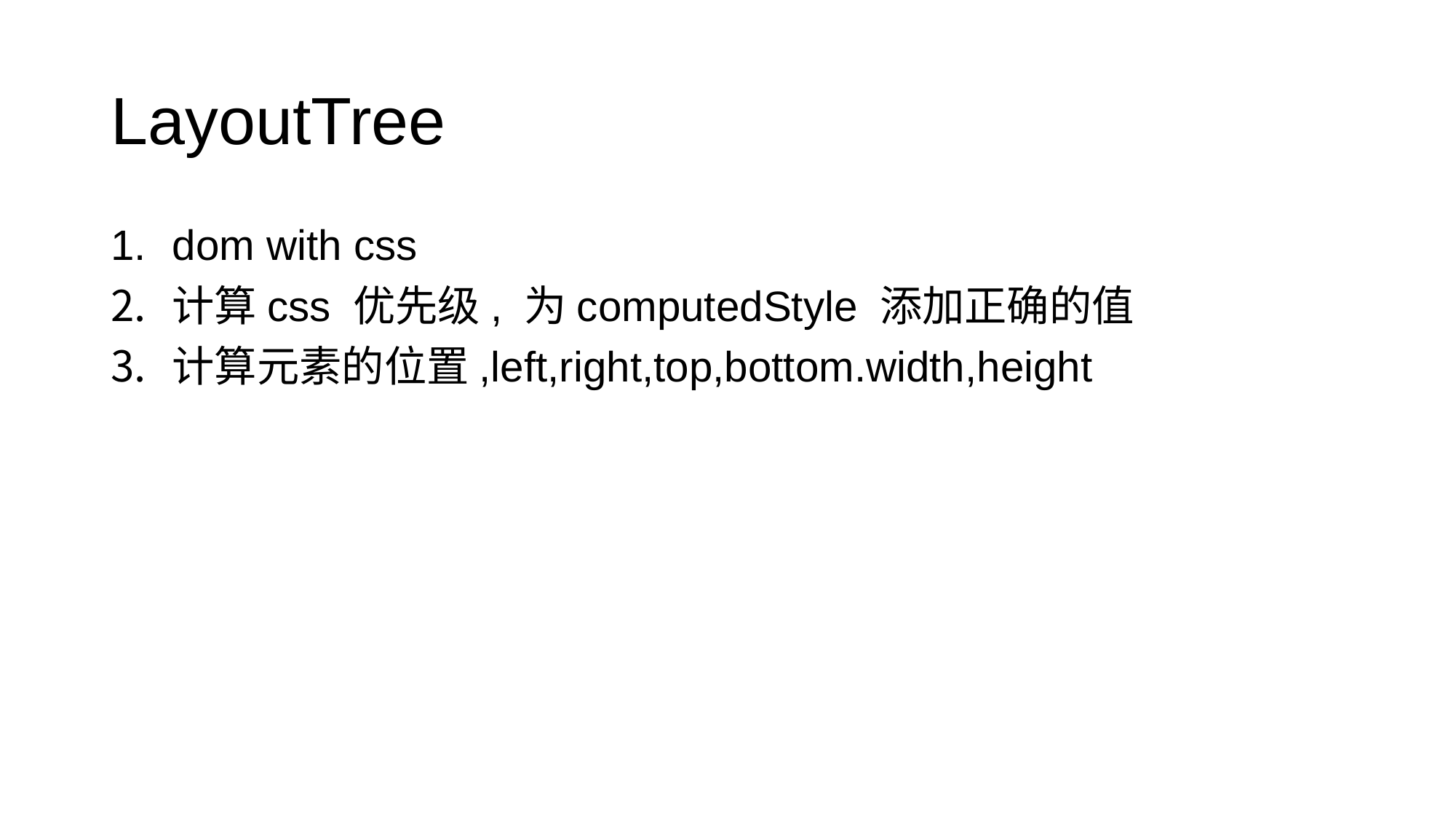

# LayoutTree
dom with css
计算css 优先级, 为computedStyle 添加正确的值
计算元素的位置,left,right,top,bottom.width,height